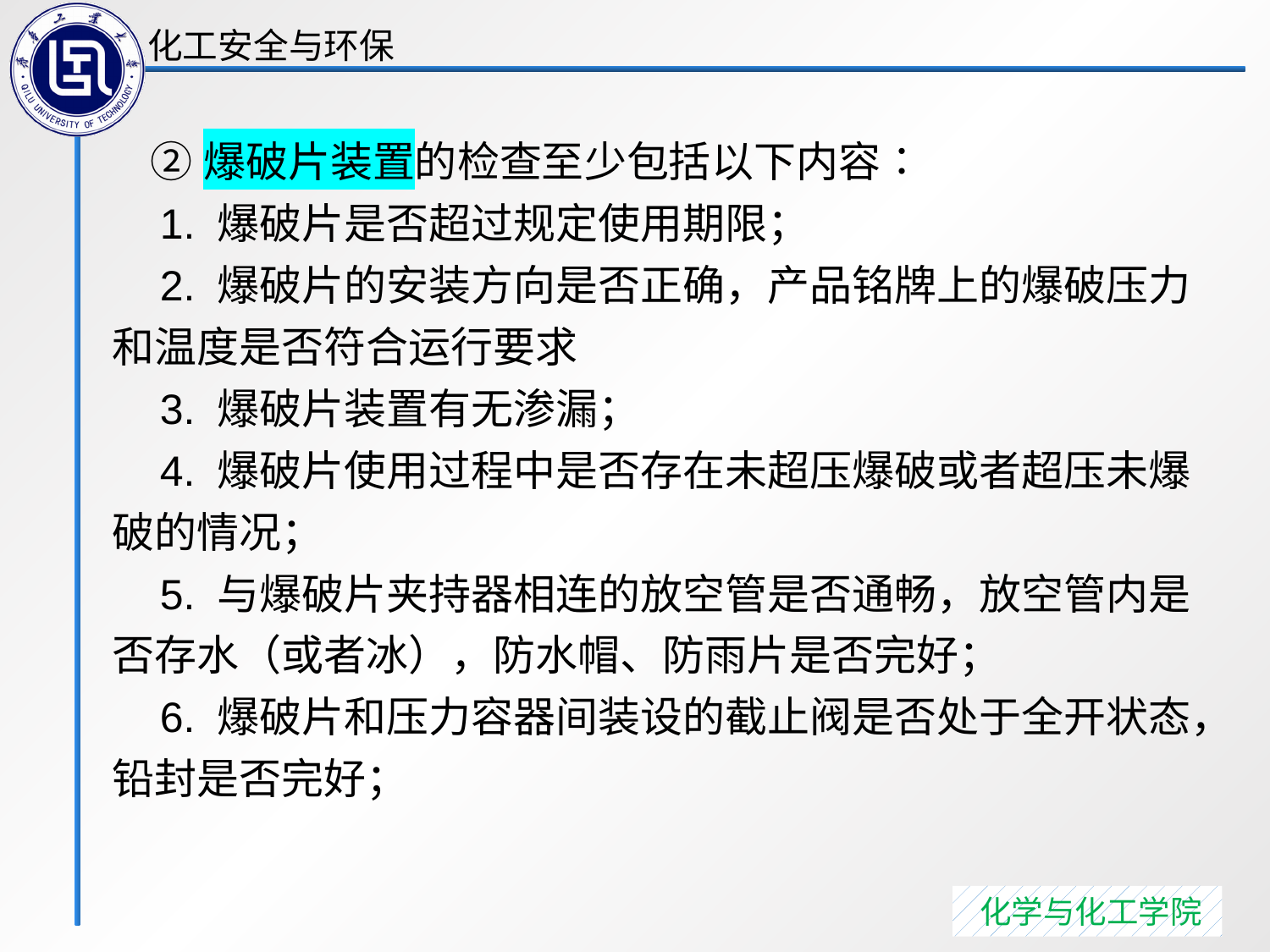

②爆破片装置的检查至少包括以下内容∶
    1. 爆破片是否超过规定使用期限；
    2. 爆破片的安装方向是否正确，产品铭牌上的爆破压力和温度是否符合运行要求
    3. 爆破片装置有无渗漏；
    4. 爆破片使用过程中是否存在未超压爆破或者超压未爆破的情况；
    5. 与爆破片夹持器相连的放空管是否通畅，放空管内是否存水（或者冰），防水帽、防雨片是否完好；
    6. 爆破片和压力容器间装设的截止阀是否处于全开状态，铅封是否完好；